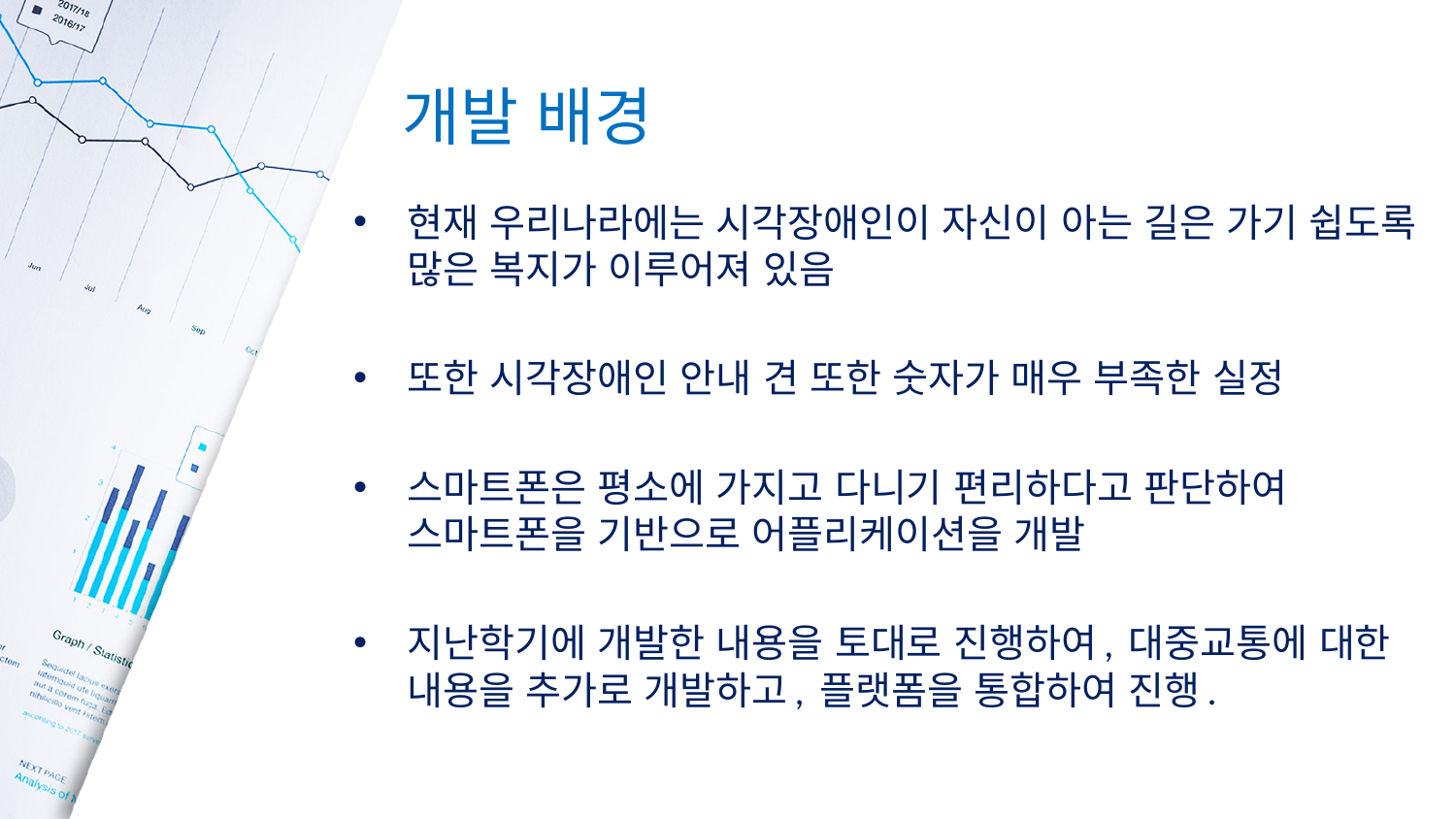

# 개발 배경
현재 우리나라에는 시각장애인이 자신이 아는 길은 가기 쉽도록 많은 복지가 이루어져 있음

또한 시각장애인 안내 견 또한 숫자가 매우 부족한 실정

스마트폰은 평소에 가지고 다니기 편리하다고 판단하여 스마트폰을 기반으로 어플리케이션을 개발

지난학기에 개발한 내용을 토대로 진행하여, 대중교통에 대한 내용을 추가로 개발하고, 플랫폼을 통합하여 진행.